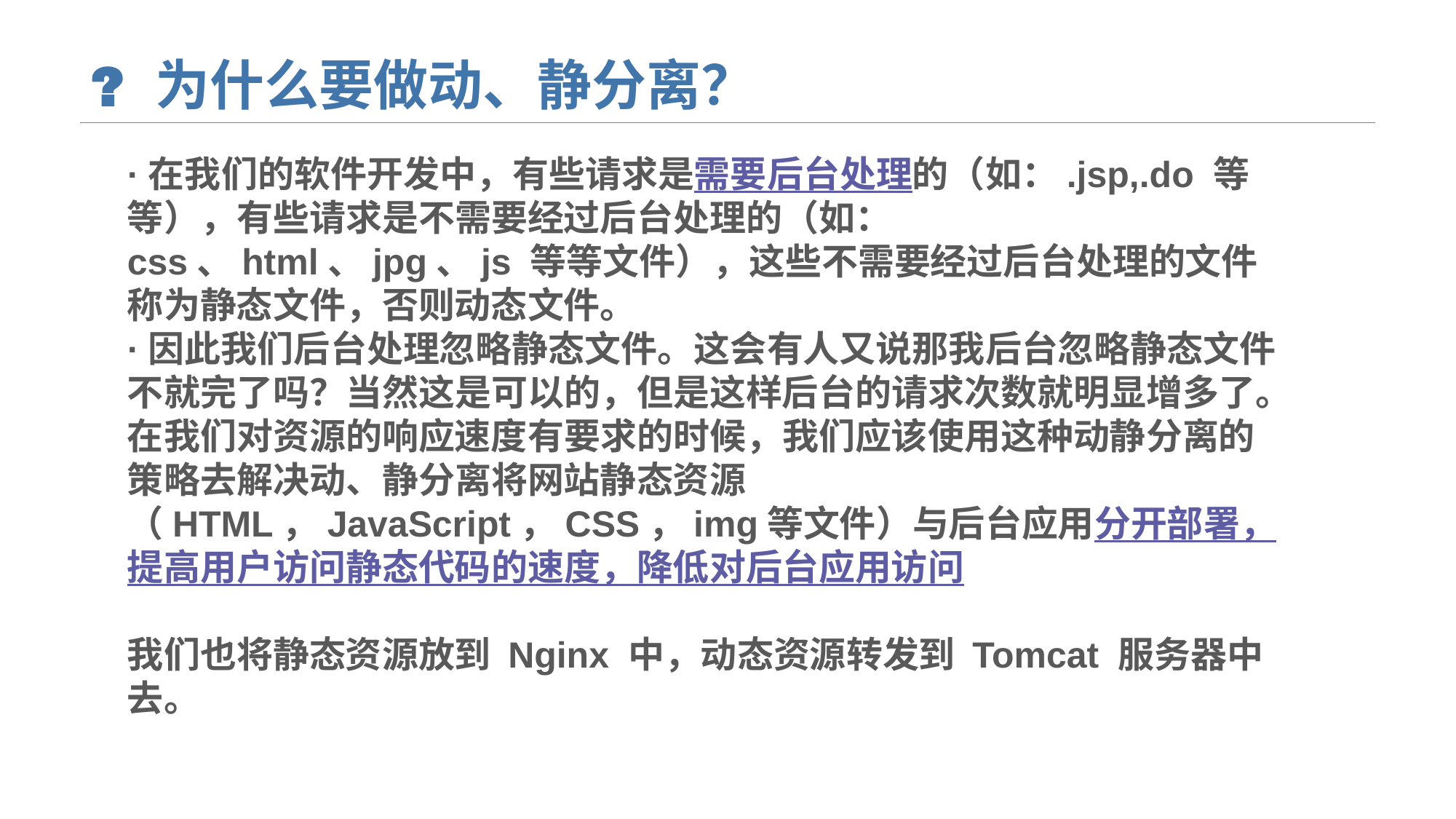

# ? 为什么要做动、静分离？
·在我们的软件开发中，有些请求是需要后台处理的（如：.jsp,.do 等等），有些请求是不需要经过后台处理的（如：css、html、jpg、js 等等文件），这些不需要经过后台处理的文件称为静态文件，否则动态文件。
·因此我们后台处理忽略静态文件。这会有人又说那我后台忽略静态文件不就完了吗？当然这是可以的，但是这样后台的请求次数就明显增多了。在我们对资源的响应速度有要求的时候，我们应该使用这种动静分离的策略去解决动、静分离将网站静态资源（HTML，JavaScript，CSS，img等文件）与后台应用分开部署，提高用户访问静态代码的速度，降低对后台应用访问

我们也将静态资源放到 Nginx 中，动态资源转发到 Tomcat 服务器中去。

24